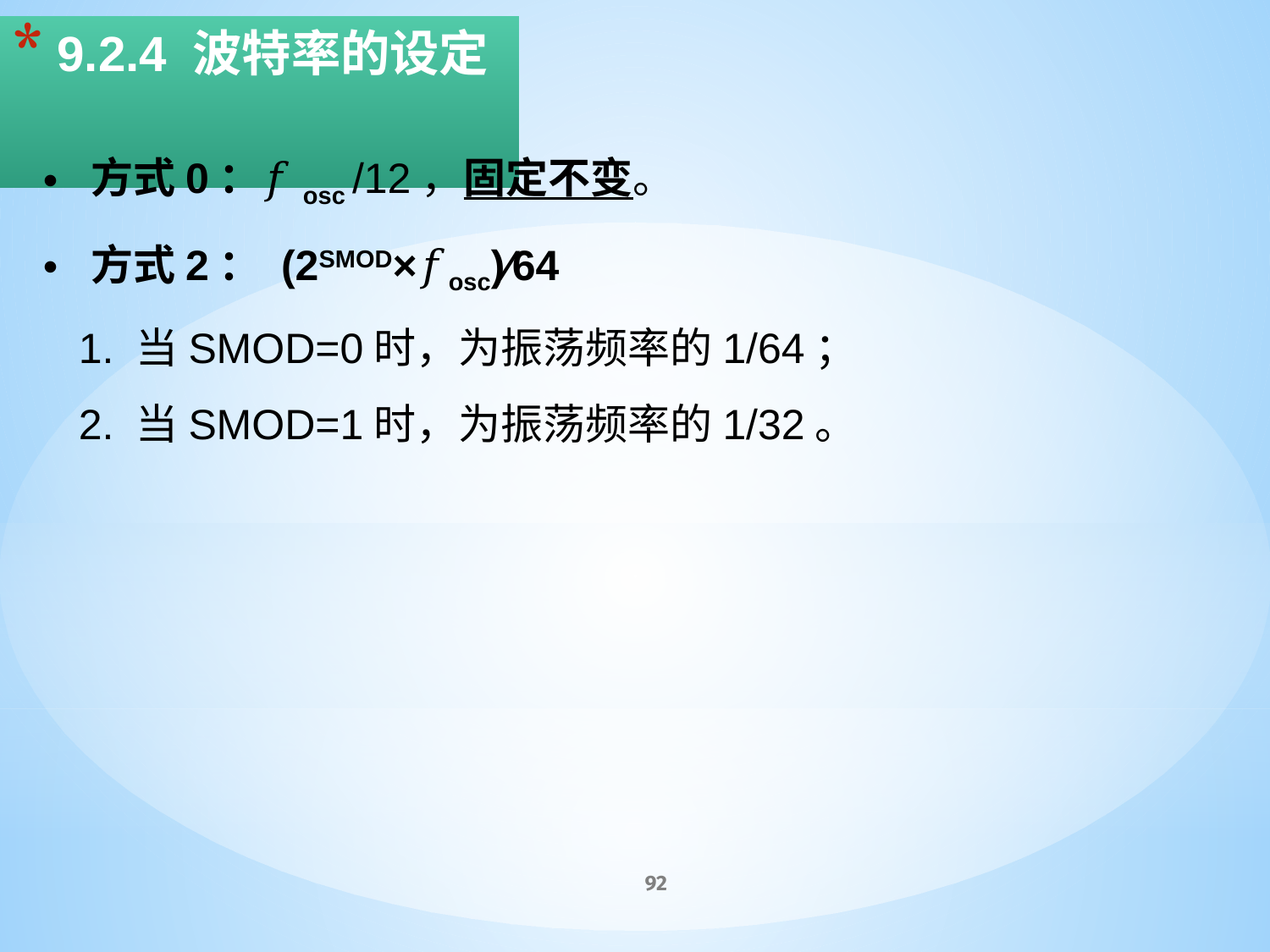

# 9.2.4 波特率的设定
方式0：𝑓osc /12，固定不变。
方式2： (2SMOD×𝑓osc)⁄64
   1. 当SMOD=0时，为振荡频率的1/64；
   2. 当SMOD=1时，为振荡频率的1/32。
92